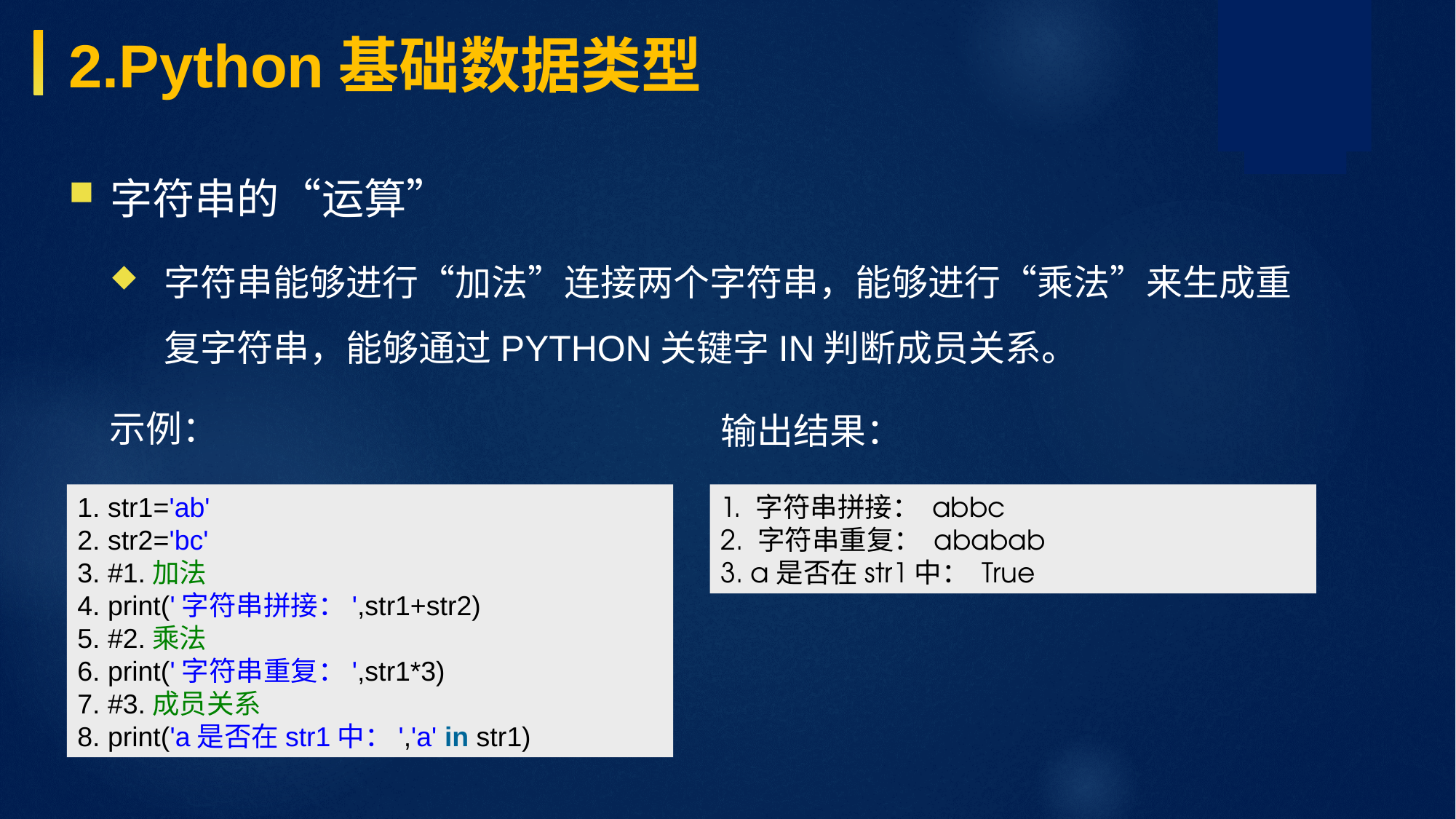

2.Python基础数据类型
字符串的“运算”
字符串能够进行“加法”连接两个字符串，能够进行“乘法”来生成重复字符串，能够通过Python关键字in判断成员关系。
示例：
输出结果：
1. str1='ab'      2. str2='bc'      3. #1.加法      4. print('字符串拼接：',str1+str2)      5. #2.乘法      6. print('字符串重复：',str1*3)      7. #3.成员关系      8. print('a是否在str1中：','a' in str1)
1. 字符串拼接： abbc    2. 字符串重复： ababab    3. a是否在str1中： True